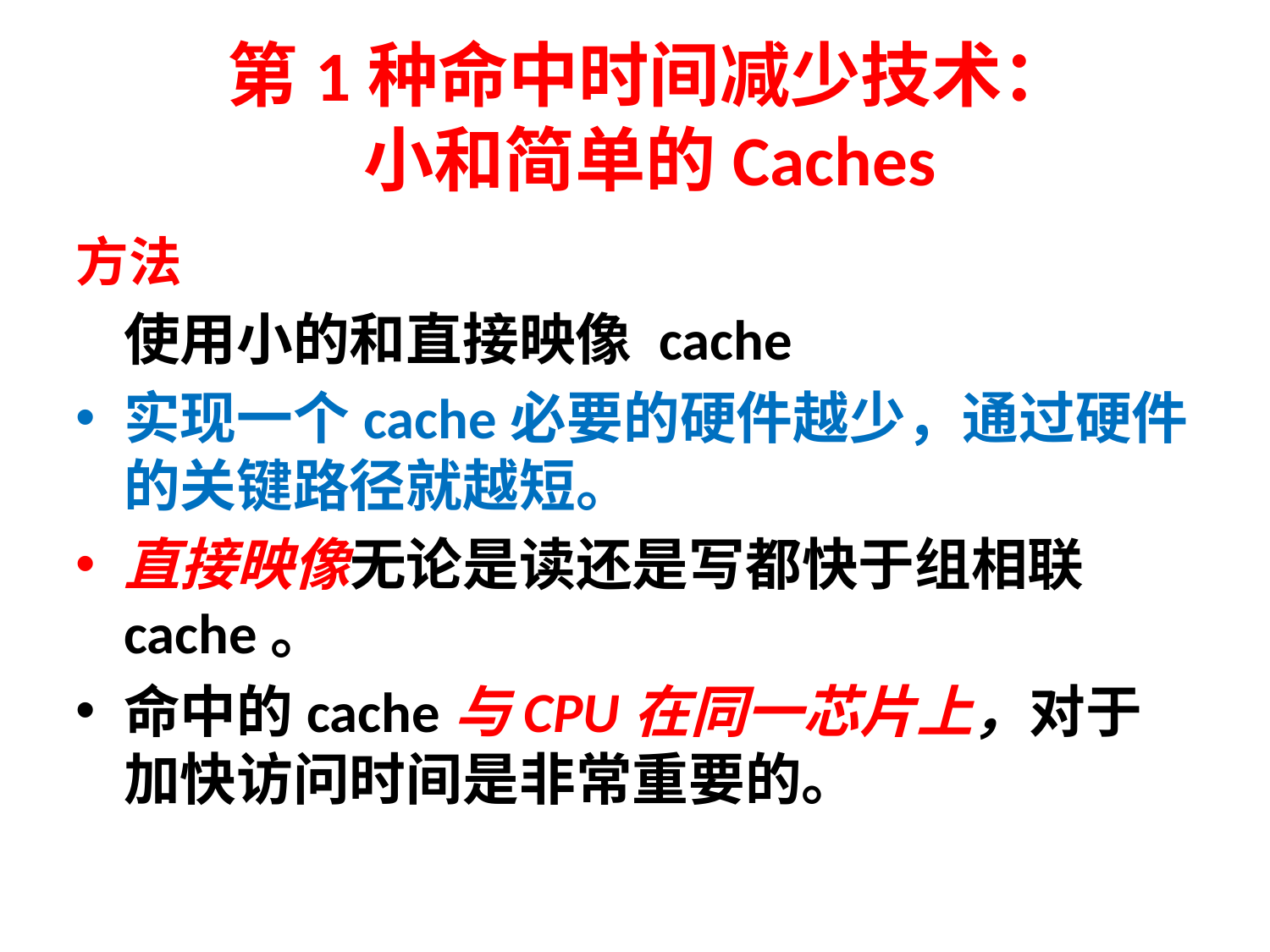

# 第1种命中时间减少技术： 小和简单的Caches
方法
	使用小的和直接映像 cache
实现一个cache必要的硬件越少，通过硬件的关键路径就越短。
直接映像无论是读还是写都快于组相联cache。
命中的cache与CPU在同一芯片上，对于加快访问时间是非常重要的。
77